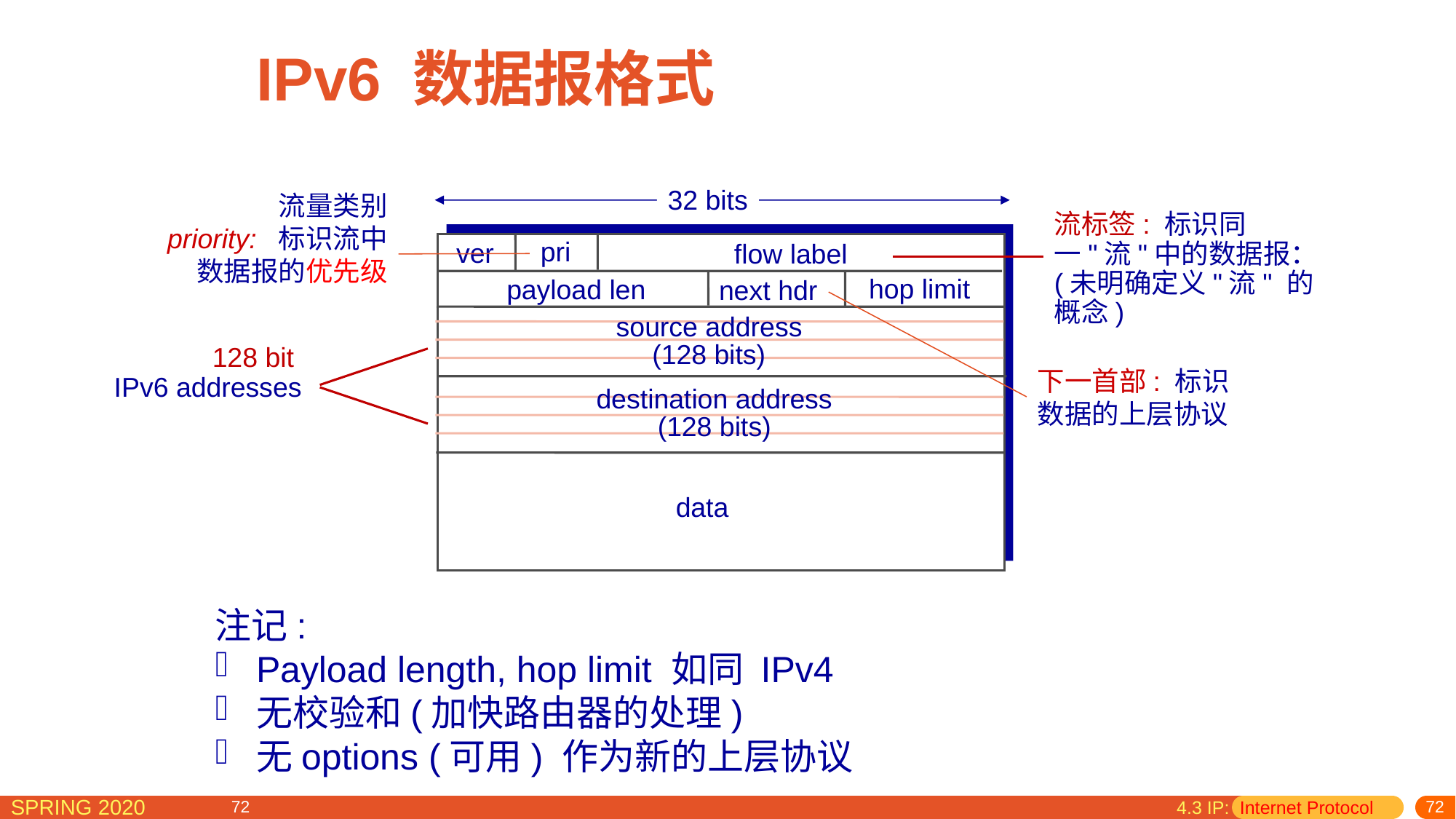

# IPv6 数据报格式
32 bits
流量类别
priority:  标识流中数据报的优先级

流标签: 标识同一"流"中的数据报：(未明确定义"流" 的概念)

pri
ver
flow label

hop limit
payload len
next hdr

下一首部: 标识数据的上层协议

source address
(128 bits)

128 bit
IPv6 addresses

destination address
(128 bits)

data
注记:
Payload length, hop limit 如同 IPv4
无校验和(加快路由器的处理)
无options (可用) 作为新的上层协议
4.3 IP:  Internet Protocol